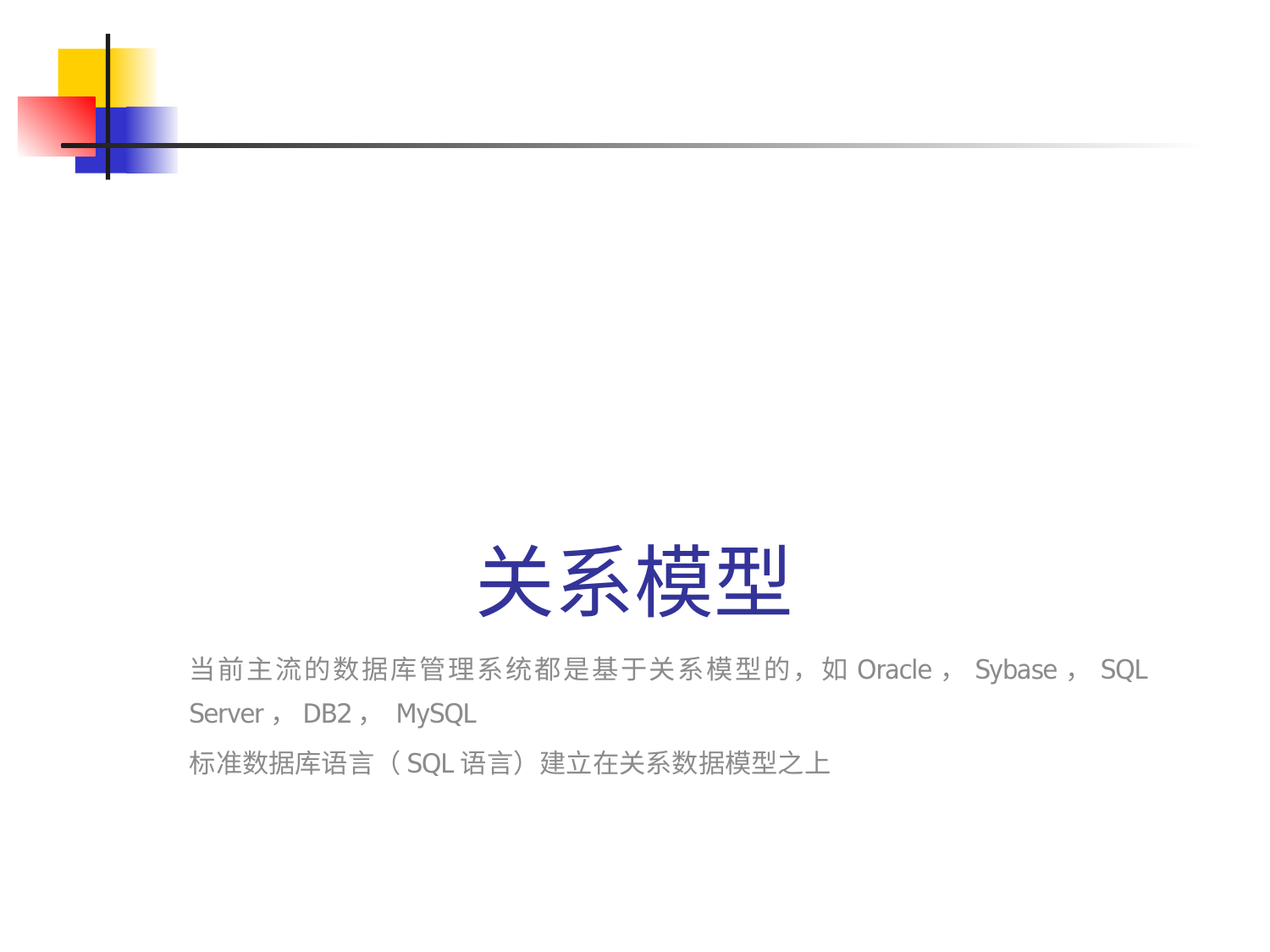

# 关系模型
当前主流的数据库管理系统都是基于关系模型的，如Oracle，Sybase，SQL Server，DB2， MySQL
标准数据库语言（SQL语言）建立在关系数据模型之上